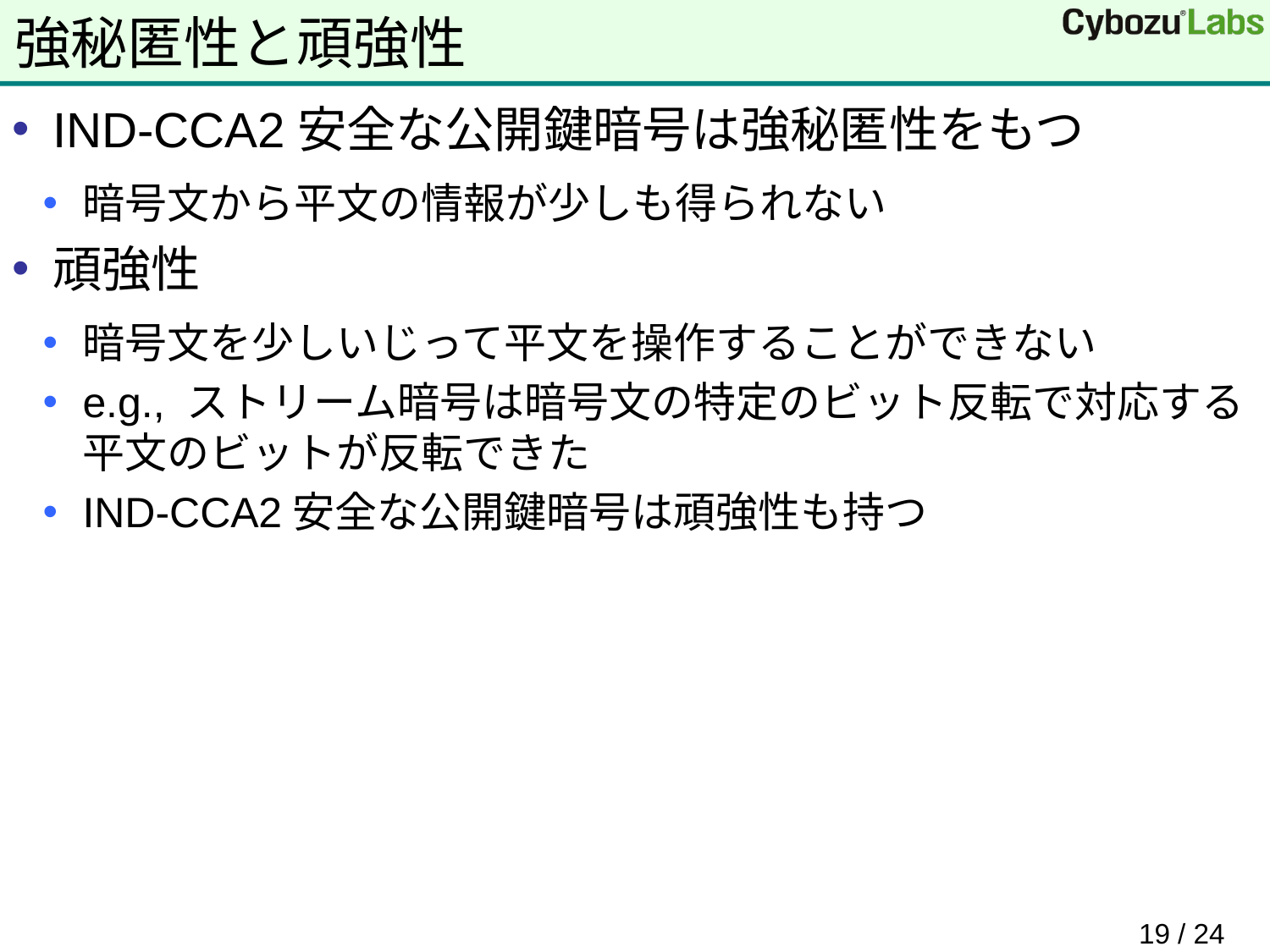

# 強秘匿性と頑強性
IND-CCA2安全な公開鍵暗号は強秘匿性をもつ
暗号文から平文の情報が少しも得られない
頑強性
暗号文を少しいじって平文を操作することができない
e.g., ストリーム暗号は暗号文の特定のビット反転で対応する平文のビットが反転できた
IND-CCA2安全な公開鍵暗号は頑強性も持つ
    19 / 24